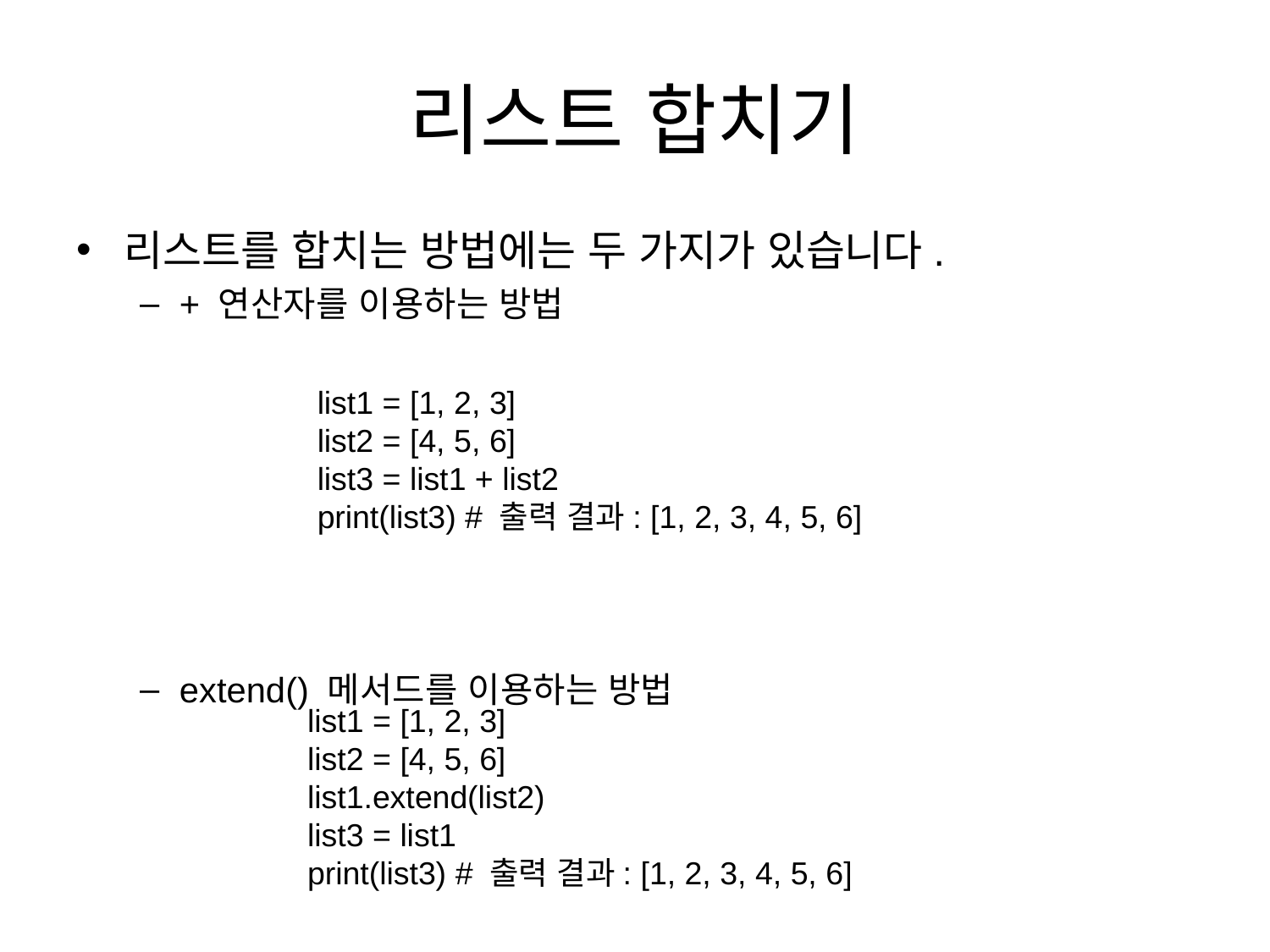

# 리스트 합치기
리스트를 합치는 방법에는 두 가지가 있습니다.
+ 연산자를 이용하는 방법

extend() 메서드를 이용하는 방법

list1 = [1, 2, 3]
list2 = [4, 5, 6]
list3 = list1 + list2
print(list3) # 출력 결과: [1, 2, 3, 4, 5, 6]
list1 = [1, 2, 3]
list2 = [4, 5, 6]
list1.extend(list2)
list3 = list1
print(list3) # 출력 결과: [1, 2, 3, 4, 5, 6]